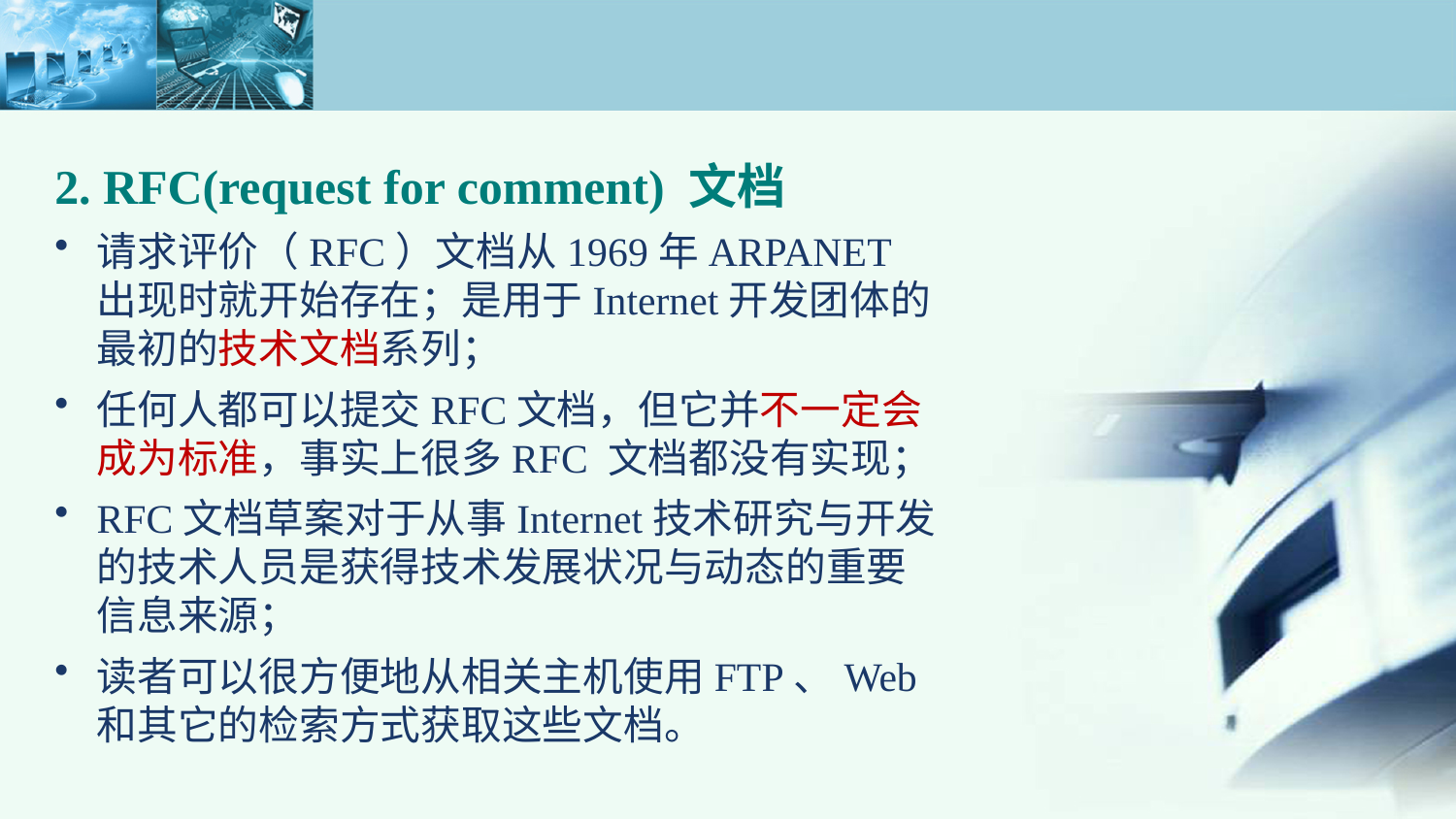

2. RFC(request for comment) 文档
请求评价（RFC）文档从1969年ARPANET出现时就开始存在；是用于Internet开发团体的最初的技术文档系列；
任何人都可以提交RFC文档，但它并不一定会成为标准，事实上很多RFC 文档都没有实现；
RFC文档草案对于从事Internet技术研究与开发的技术人员是获得技术发展状况与动态的重要信息来源；
读者可以很方便地从相关主机使用FTP、Web和其它的检索方式获取这些文档。